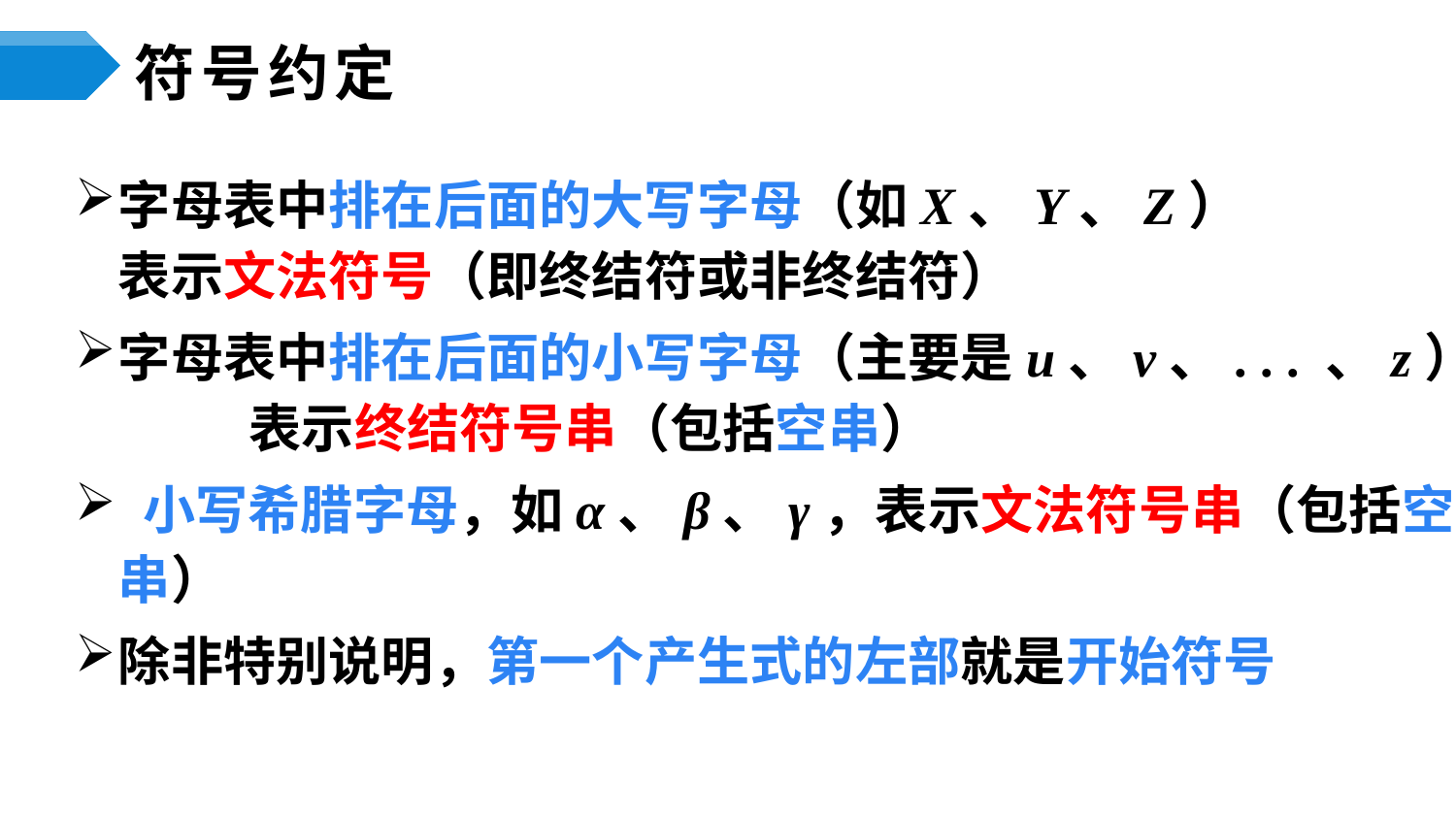

# 符号约定
字母表中排在后面的大写字母（如X、Y、Z）                          表示文法符号（即终结符或非终结符）
字母表中排在后面的小写字母（主要是u、v、. . . 、z）                 表示终结符号串（包括空串）
 小写希腊字母，如α、β、γ，表示文法符号串（包括空串）
除非特别说明，第一个产生式的左部就是开始符号